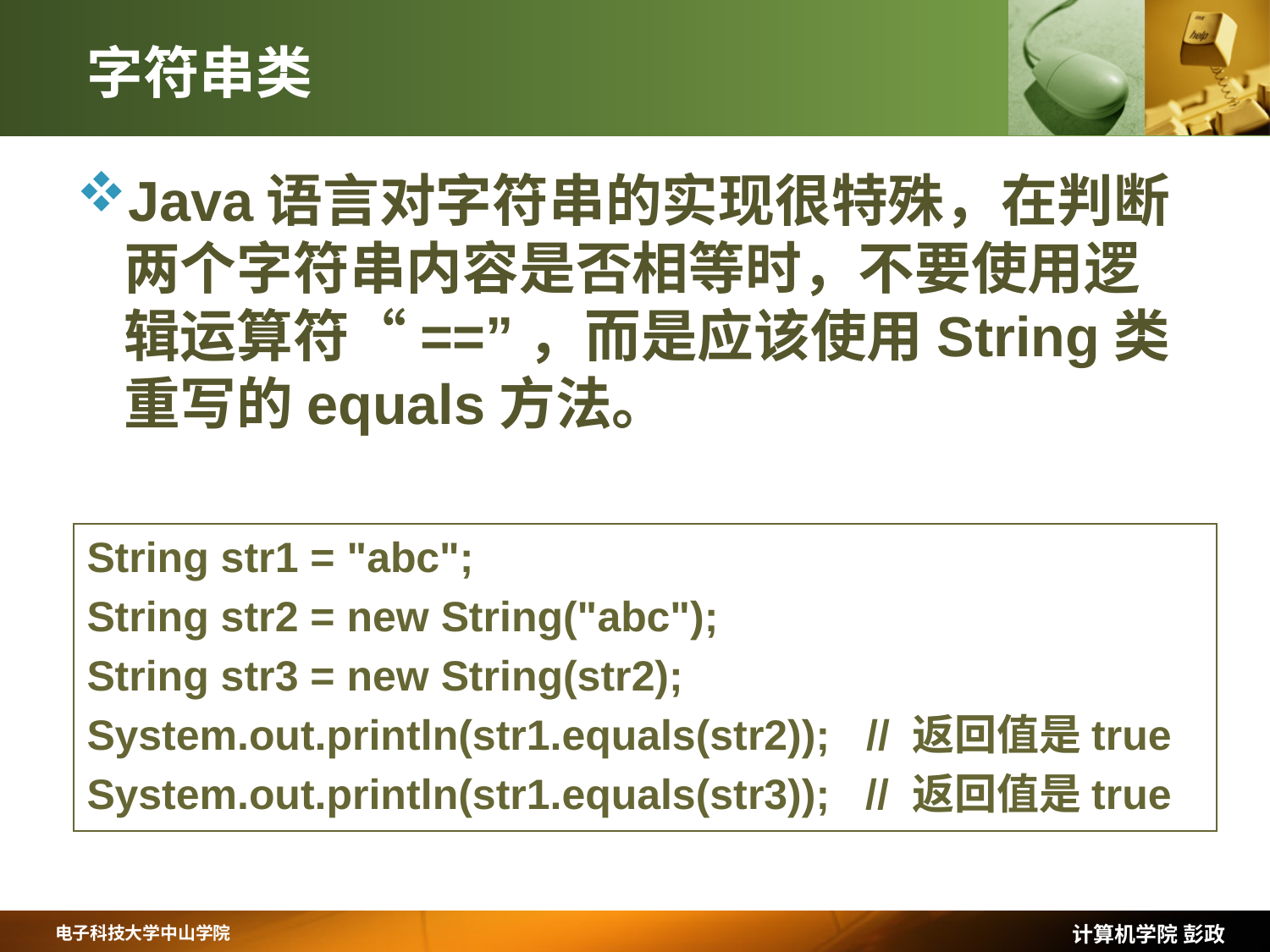

# 字符串类
Java语言对字符串的实现很特殊，在判断两个字符串内容是否相等时，不要使用逻辑运算符“==”，而是应该使用String类重写的equals方法。
String str1 = "abc";
String str2 = new String("abc");
String str3 = new String(str2);
System.out.println(str1.equals(str2));   // 返回值是true
System.out.println(str1.equals(str3));   // 返回值是true

计算机学院 彭政
电子科技大学中山学院